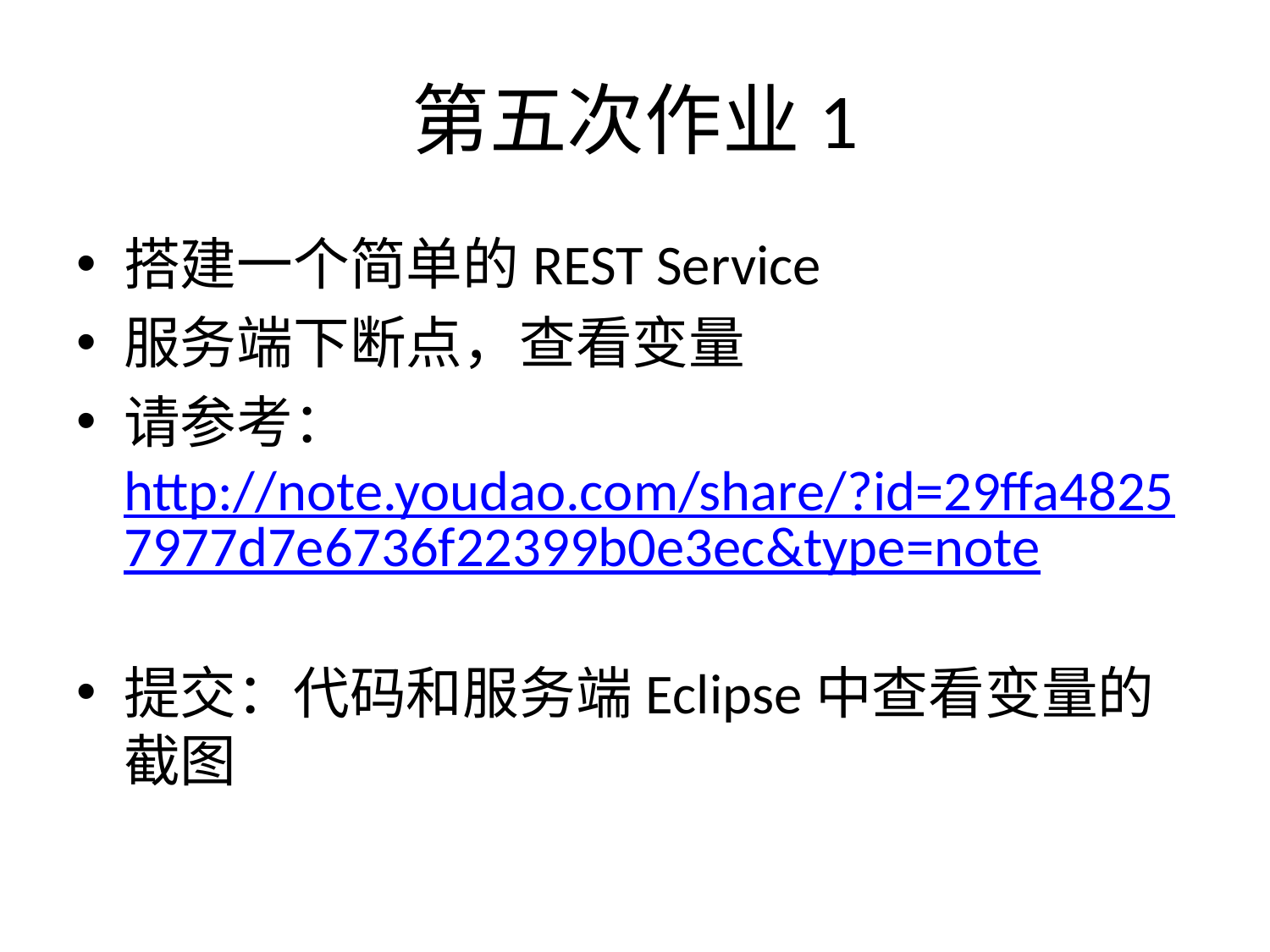

# 第五次作业1
搭建一个简单的REST Service
服务端下断点，查看变量
请参考：http://note.youdao.com/share/?id=29ffa48257977d7e6736f22399b0e3ec&type=note
提交：代码和服务端Eclipse中查看变量的截图